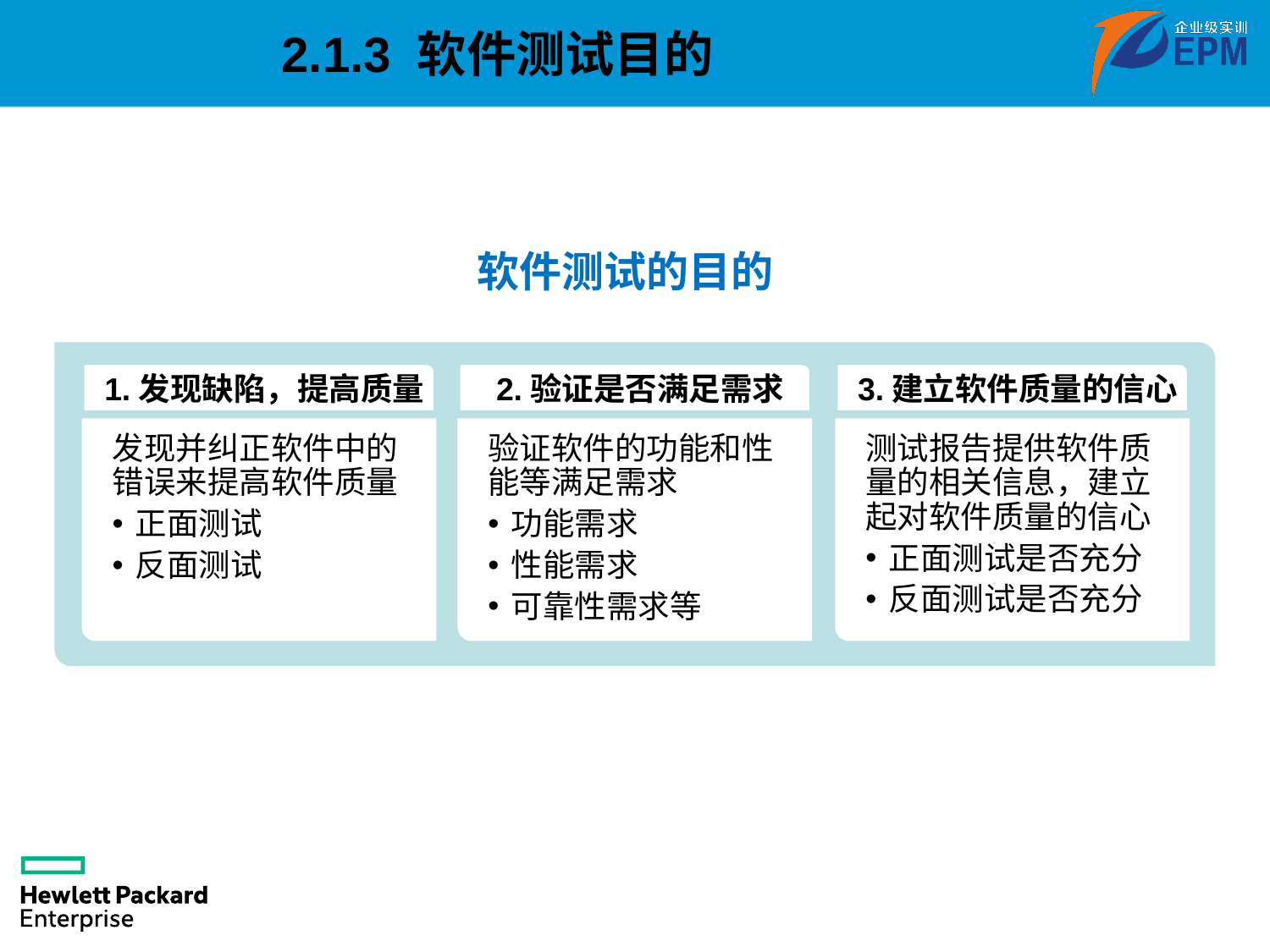

2.1.3 软件测试目的

软件测试的目的

1.发现缺陷，提高质量
2.验证是否满足需求
3.建立软件质量的信心
发现并纠正软件中的错误来提高软件质量
正面测试
反面测试
验证软件的功能和性能等满足需求
功能需求
性能需求
可靠性需求等

测试报告提供软件质量的相关信息，建立起对软件质量的信心
正面测试是否充分
反面测试是否充分